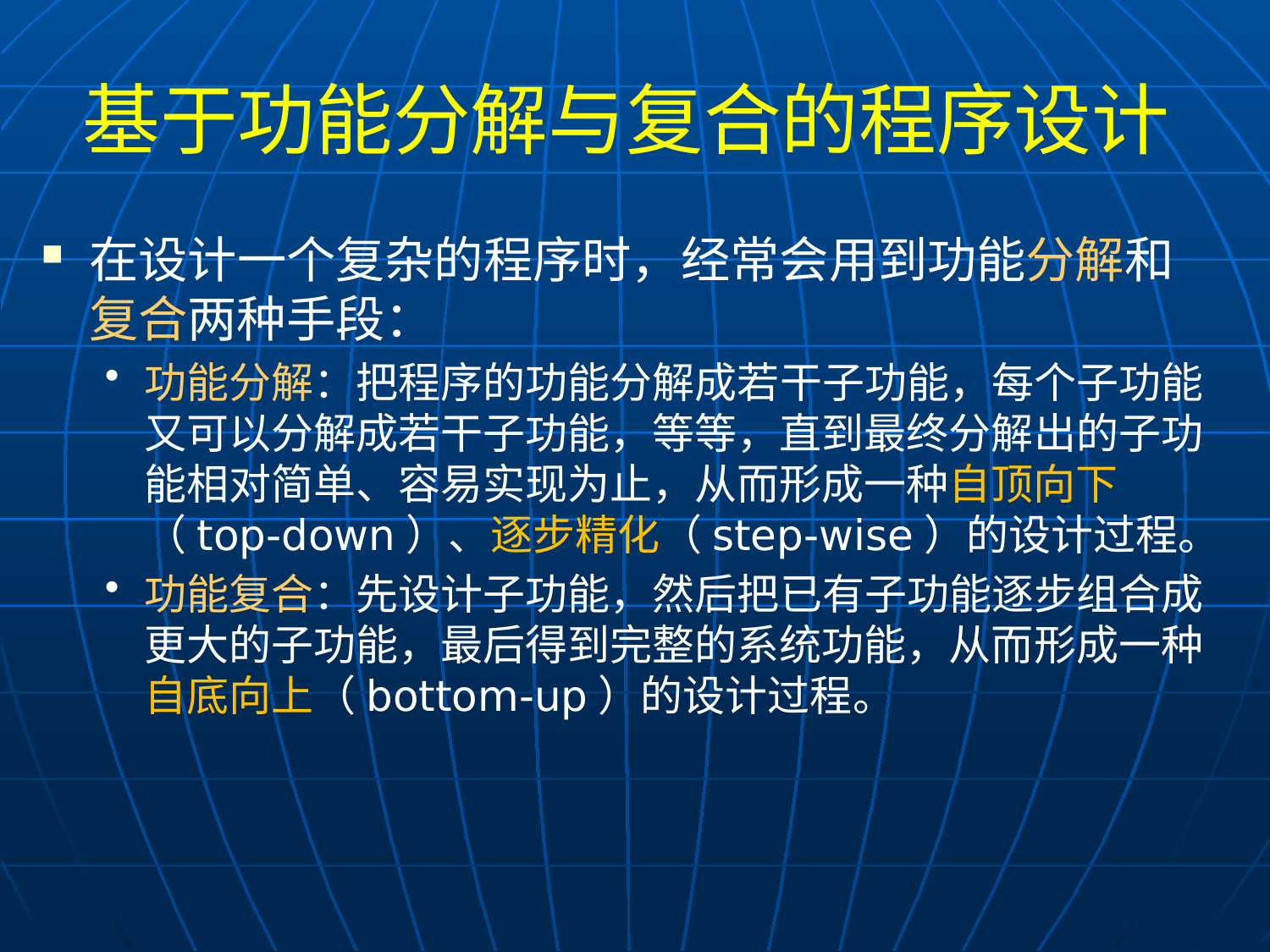

# 基于功能分解与复合的程序设计
在设计一个复杂的程序时，经常会用到功能分解和复合两种手段：
功能分解：把程序的功能分解成若干子功能，每个子功能又可以分解成若干子功能，等等，直到最终分解出的子功能相对简单、容易实现为止，从而形成一种自顶向下（top-down）、逐步精化（step-wise）的设计过程。
功能复合：先设计子功能，然后把已有子功能逐步组合成更大的子功能，最后得到完整的系统功能，从而形成一种自底向上（bottom-up）的设计过程。